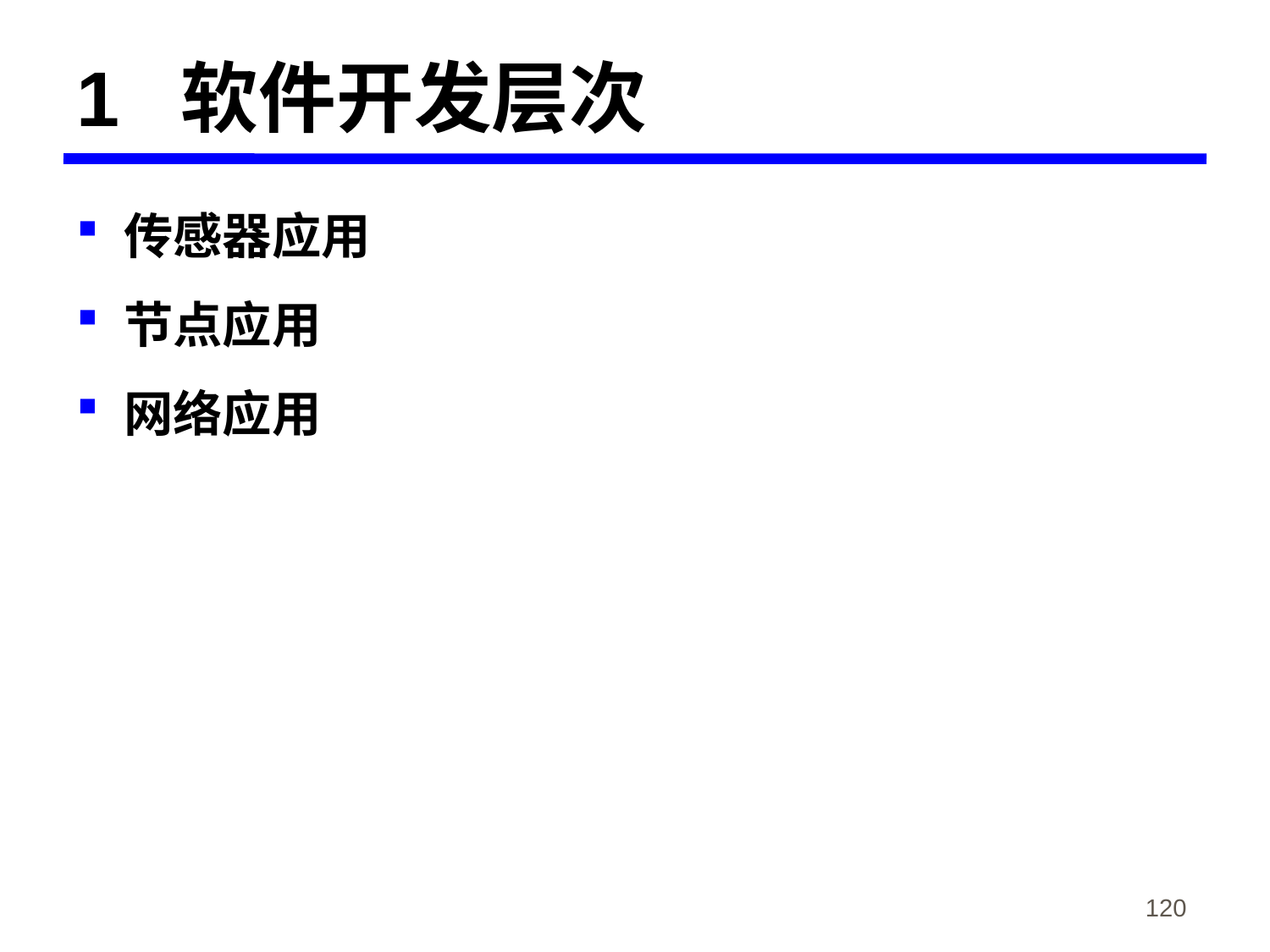

# 1  软件开发层次
传感器应用
节点应用
网络应用
《物联网概论》-韩毅刚
120